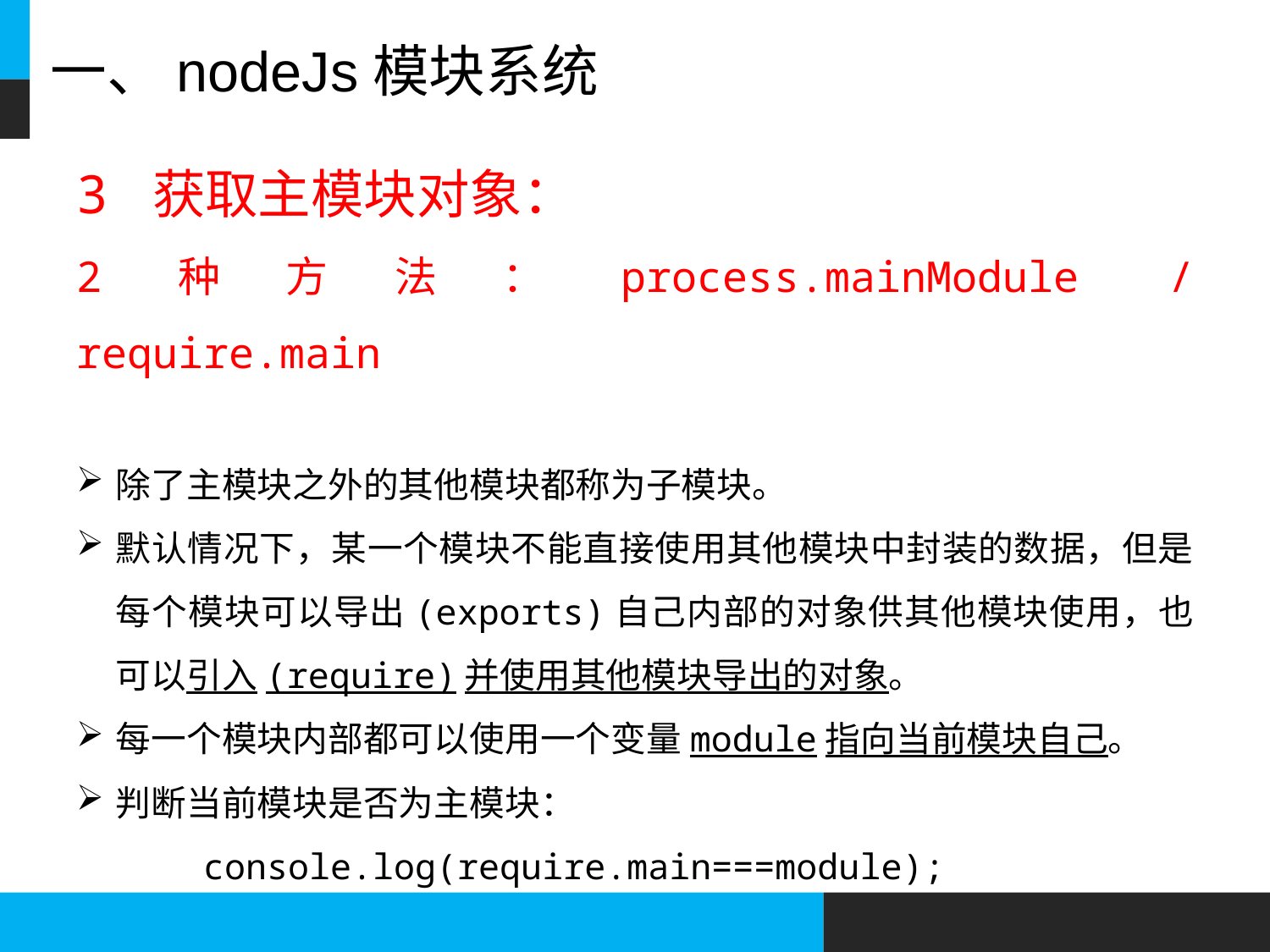

# 一、nodeJs模块系统
3 获取主模块对象：
2种方法：process.mainModule	/ require.main

除了主模块之外的其他模块都称为子模块。
默认情况下，某一个模块不能直接使用其他模块中封装的数据，但是每个模块可以导出(exports)自己内部的对象供其他模块使用，也可以引入(require)并使用其他模块导出的对象。
每一个模块内部都可以使用一个变量module指向当前模块自己。
判断当前模块是否为主模块：
	console.log(require.main===module);